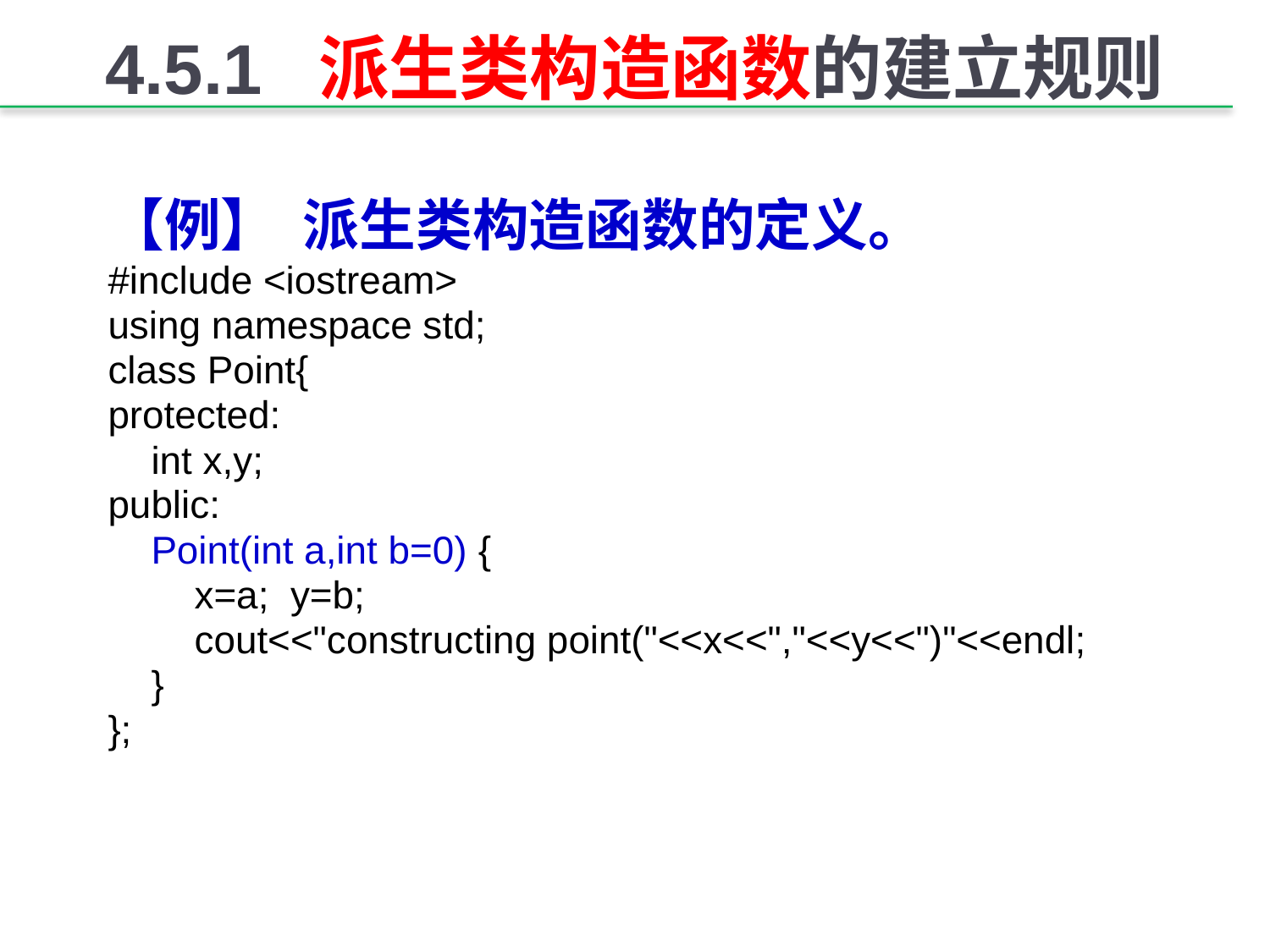

# 4.5.1  派生类构造函数的建立规则
【例】  派生类构造函数的定义。
#include <iostream>
using namespace std;
class Point{
protected:
    int x,y;
public:
    Point(int a,int b=0) {
        x=a;  y=b;
        cout<<"constructing point("<<x<<","<<y<<")"<<endl;
    }
};